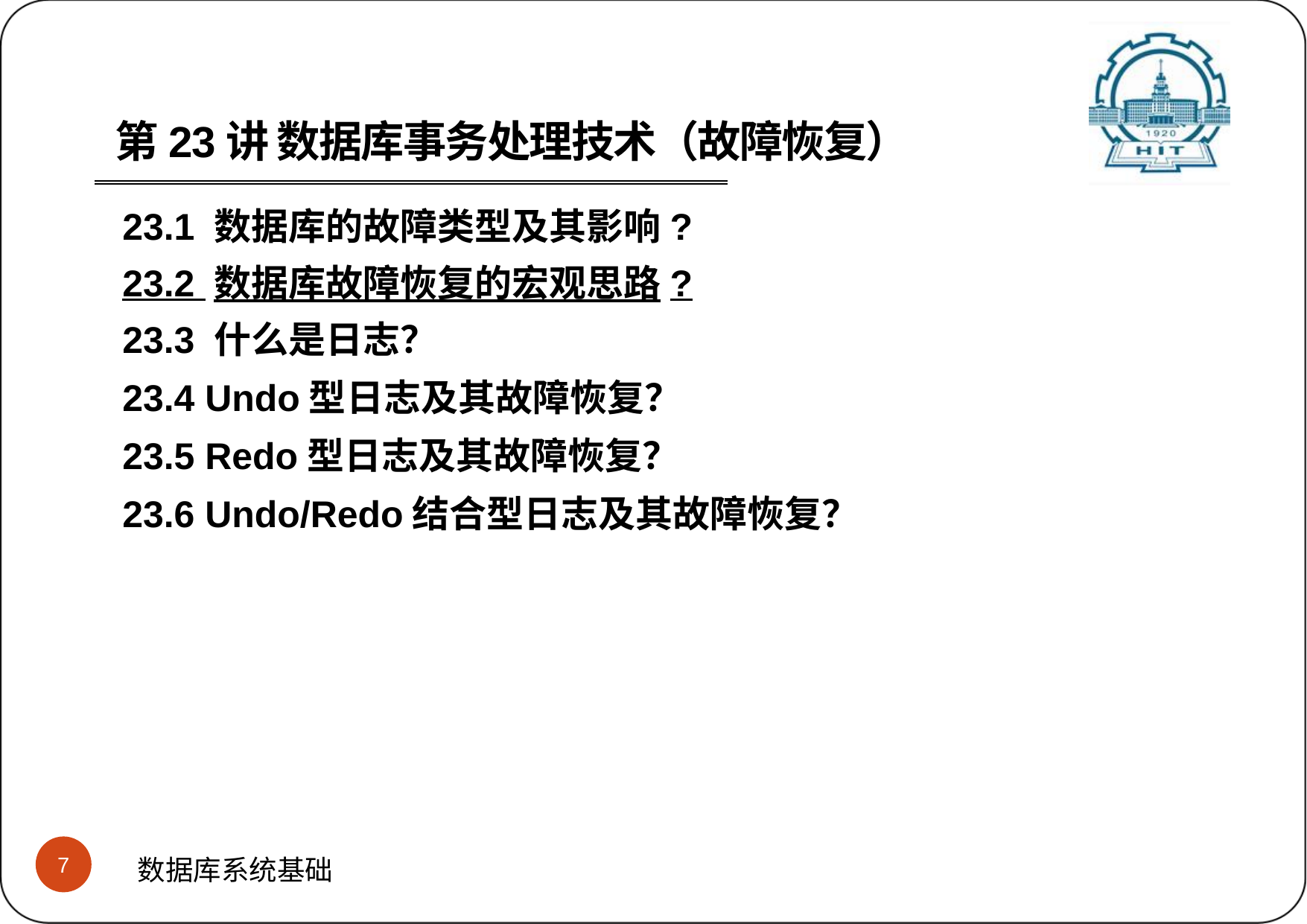

第23讲 数据库事务处理技术（故障恢复）
23.1 数据库的故障类型及其影响?
23.2 数据库故障恢复的宏观思路?
23.3 什么是日志？
23.4 Undo型日志及其故障恢复？
23.5 Redo型日志及其故障恢复？
23.6 Undo/Redo结合型日志及其故障恢复？

#